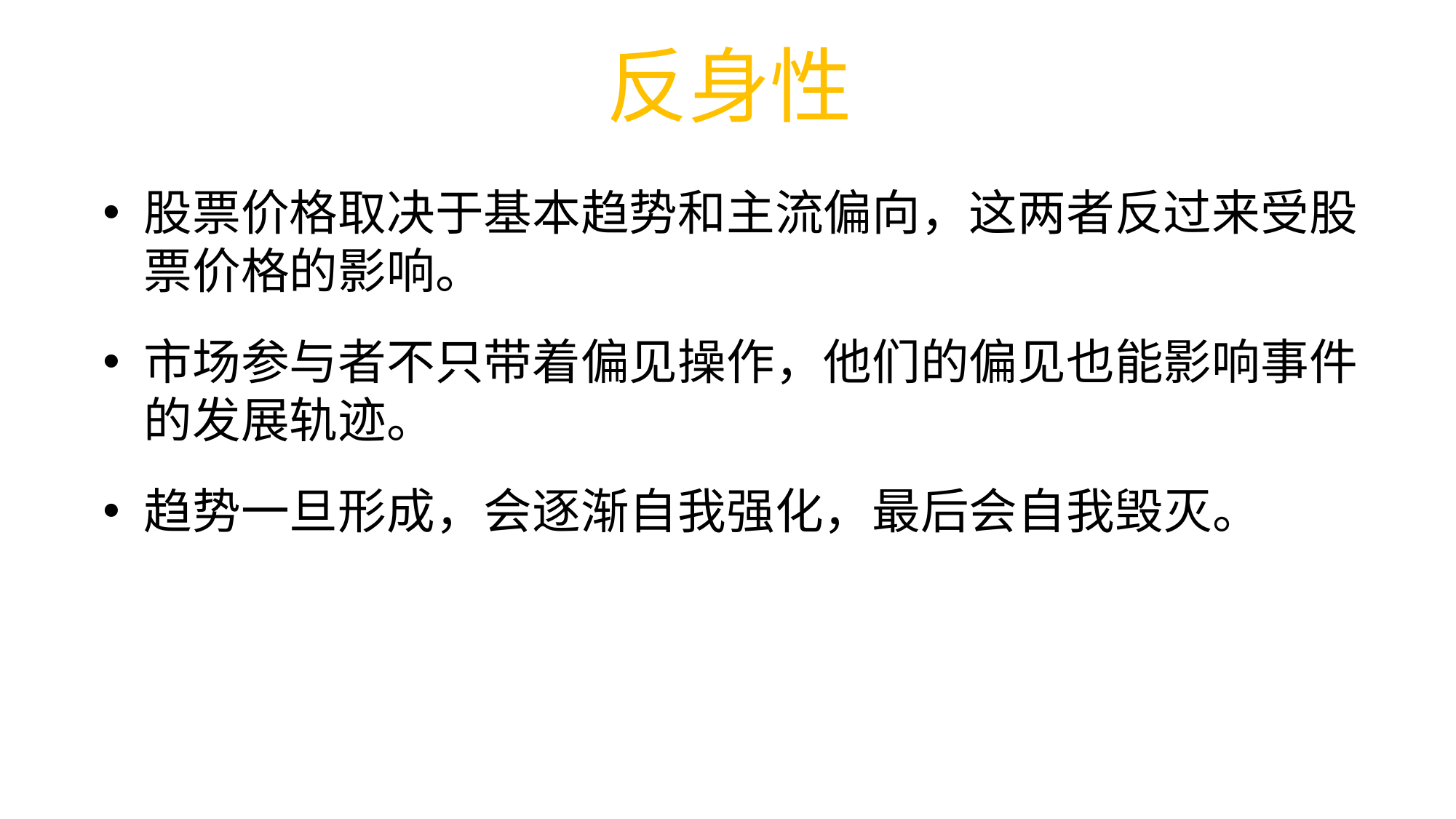

反身性
股票价格取决于基本趋势和主流偏向，这两者反过来受股票价格的影响。

市场参与者不只带着偏见操作，他们的偏见也能影响事件的发展轨迹。

趋势一旦形成，会逐渐自我强化，最后会自我毁灭。